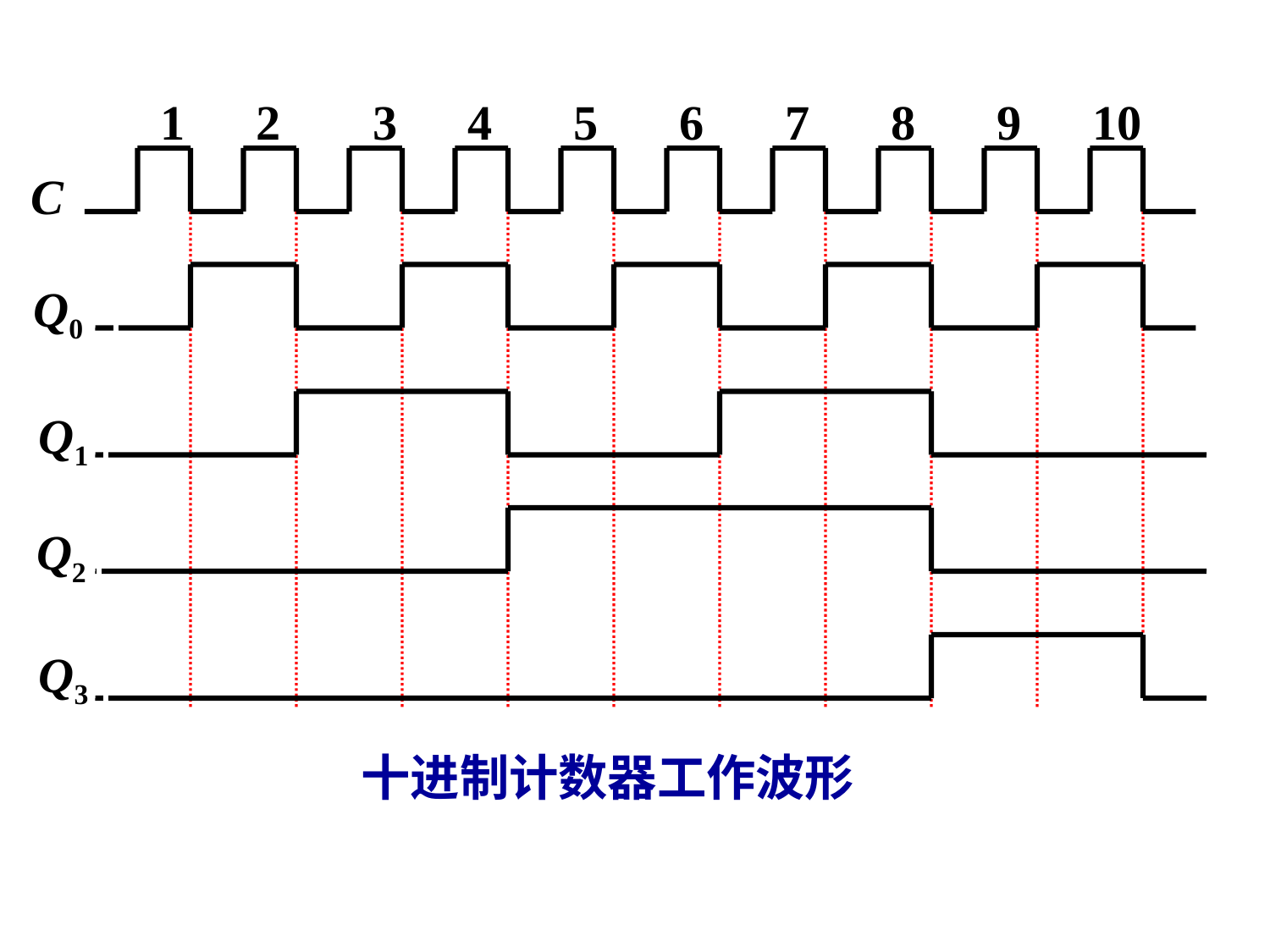

1
2
3
4
5
6
7
8
9
10

C

Q0

Q1
Q2
Q3
十进制计数器工作波形